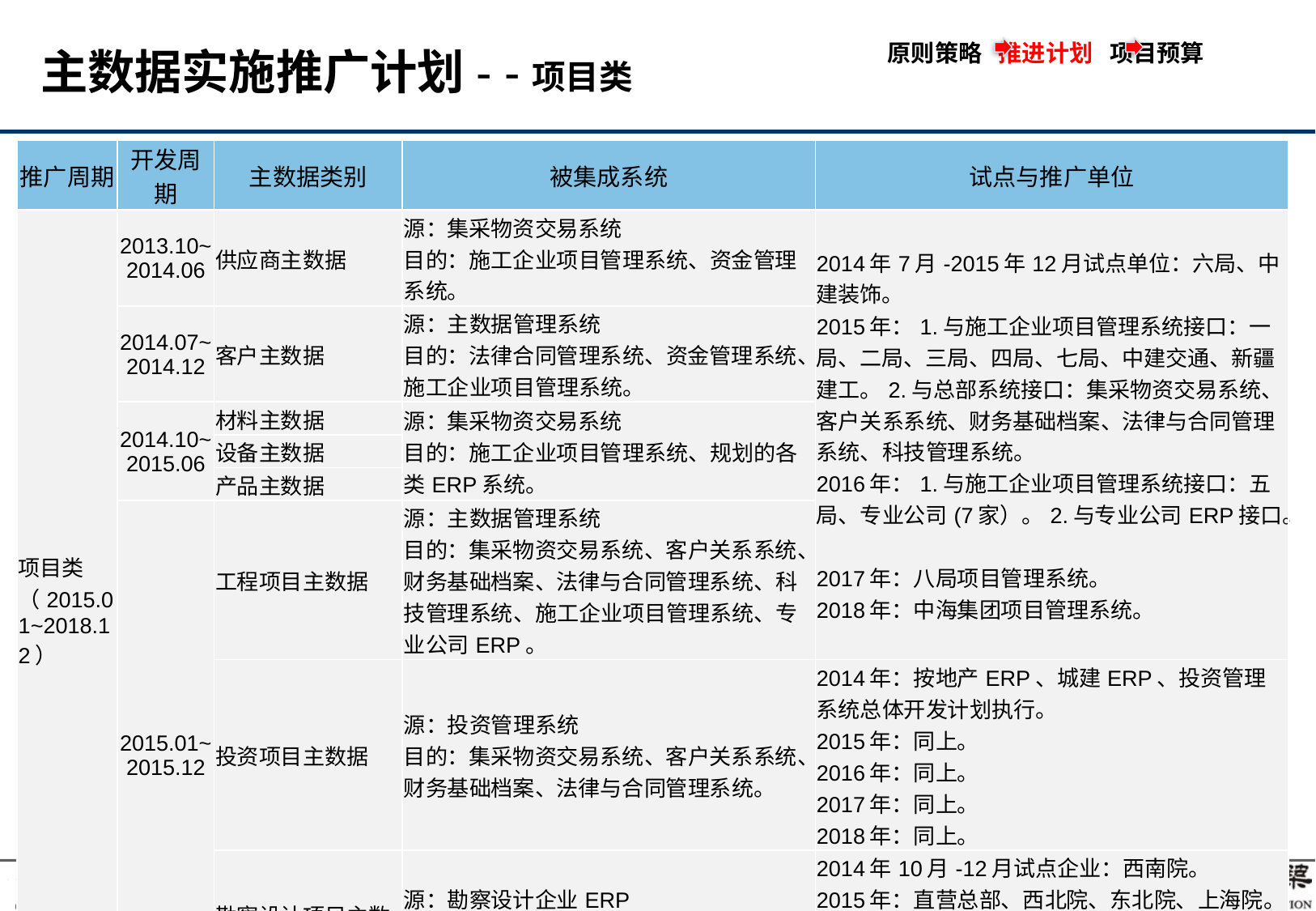

原则策略   推进计划   项目预算
# 主数据实施推广计划- -项目类

| 推广周期 | 开发周期 | 主数据类别 | 被集成系统 | 试点与推广单位 |
| --- | --- | --- | --- | --- |
| 项目类（2015.01~2018.12） | 2013.10~2014.06 | 供应商主数据 | 源：集采物资交易系统 目的：施工企业项目管理系统、资金管理系统。 | 2014年7月-2015年12月试点单位：六局、中建装饰。 2015年：1.与施工企业项目管理系统接口：一局、二局、三局、四局、七局、中建交通、新疆建工。2.与总部系统接口：集采物资交易系统、客户关系系统、财务基础档案、法律与合同管理系统、科技管理系统。 2016年：1.与施工企业项目管理系统接口：五局、专业公司(7家）。2.与专业公司ERP接口。 2017年：八局项目管理系统。 2018年：中海集团项目管理系统。 |
|  | 2014.07~2014.12 | 客户主数据 | 源：主数据管理系统 目的：法律合同管理系统、资金管理系统、施工企业项目管理系统。 |  |
|  | 2014.10~2015.06 | 材料主数据 | 源：集采物资交易系统 目的：施工企业项目管理系统、规划的各类ERP系统。 |  |
|  |  | 设备主数据 |  |  |
|  |  | 产品主数据 |  |  |
|  | 2015.01~2015.12 | 工程项目主数据 | 源：主数据管理系统 目的：集采物资交易系统、客户关系系统、财务基础档案、法律与合同管理系统、科技管理系统、施工企业项目管理系统、专业公司ERP。 |  |
|  |  | 投资项目主数据 | 源：投资管理系统 目的：集采物资交易系统、客户关系系统、财务基础档案、法律与合同管理系统。 | 2014年：按地产ERP、城建ERP、投资管理系统总体开发计划执行。 2015年：同上。 2016年：同上。 2017年：同上。 2018年：同上。 |
|  |  | 勘察设计项目主数据 | 源：勘察设计企业ERP 目的：集采物资交易系统、客户关系系统、财务基础档案、法律与合同管理系统。 | 2014年10月-12月试点企业：西南院。 2015年：直营总部、西北院、东北院、上海院。 2016年：市政西北院、西勘院。 2017-2018年：按勘察设计企业ERP推广计划执行。 |